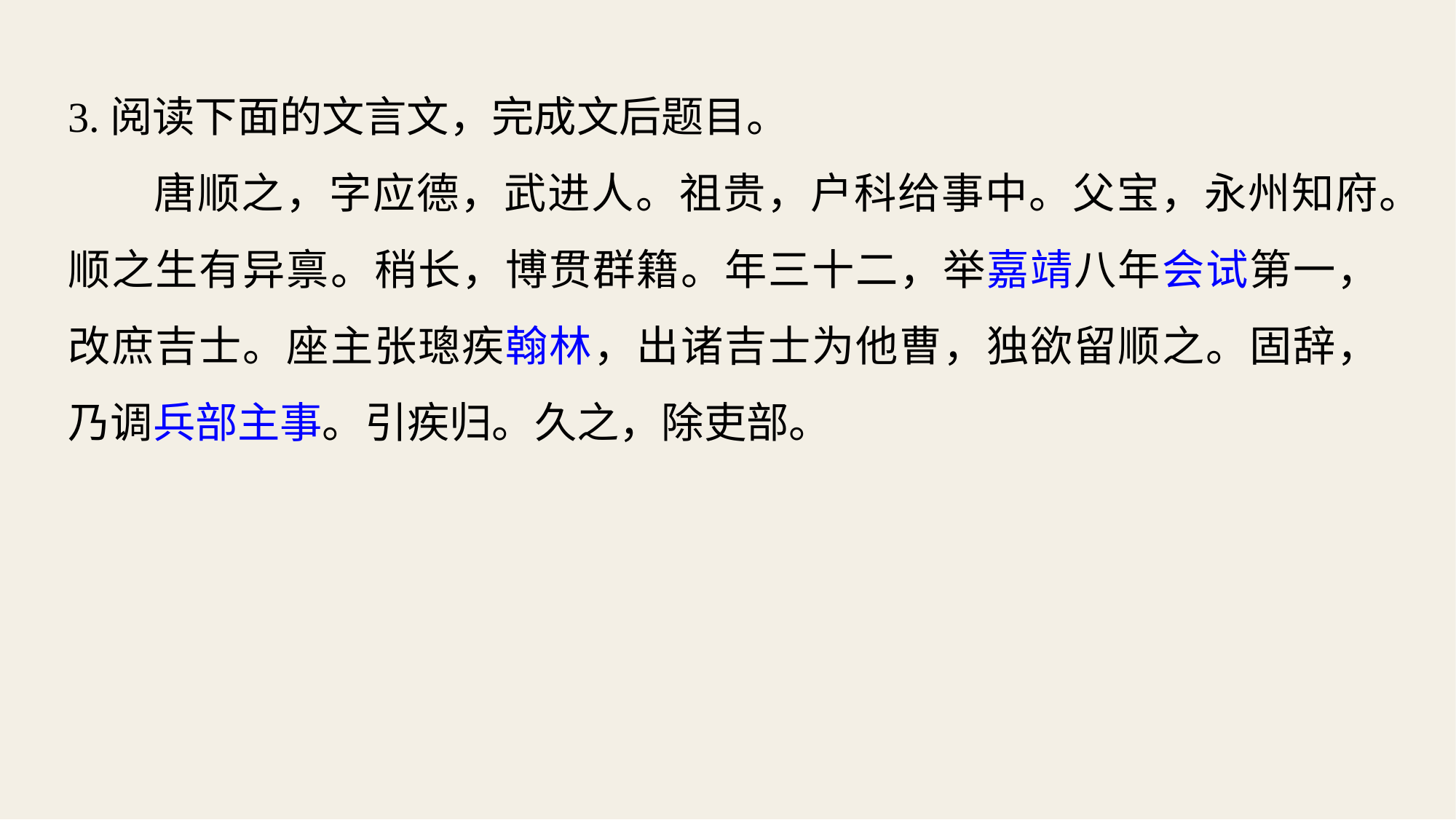

3.阅读下面的文言文，完成文后题目。
唐顺之，字应德，武进人。祖贵，户科给事中。父宝，永州知府。顺之生有异禀。稍长，博贯群籍。年三十二，举嘉靖八年会试第一，改庶吉士。座主张璁疾翰林，出诸吉士为他曹，独欲留顺之。固辞，乃调兵部主事。引疾归。久之，除吏部。